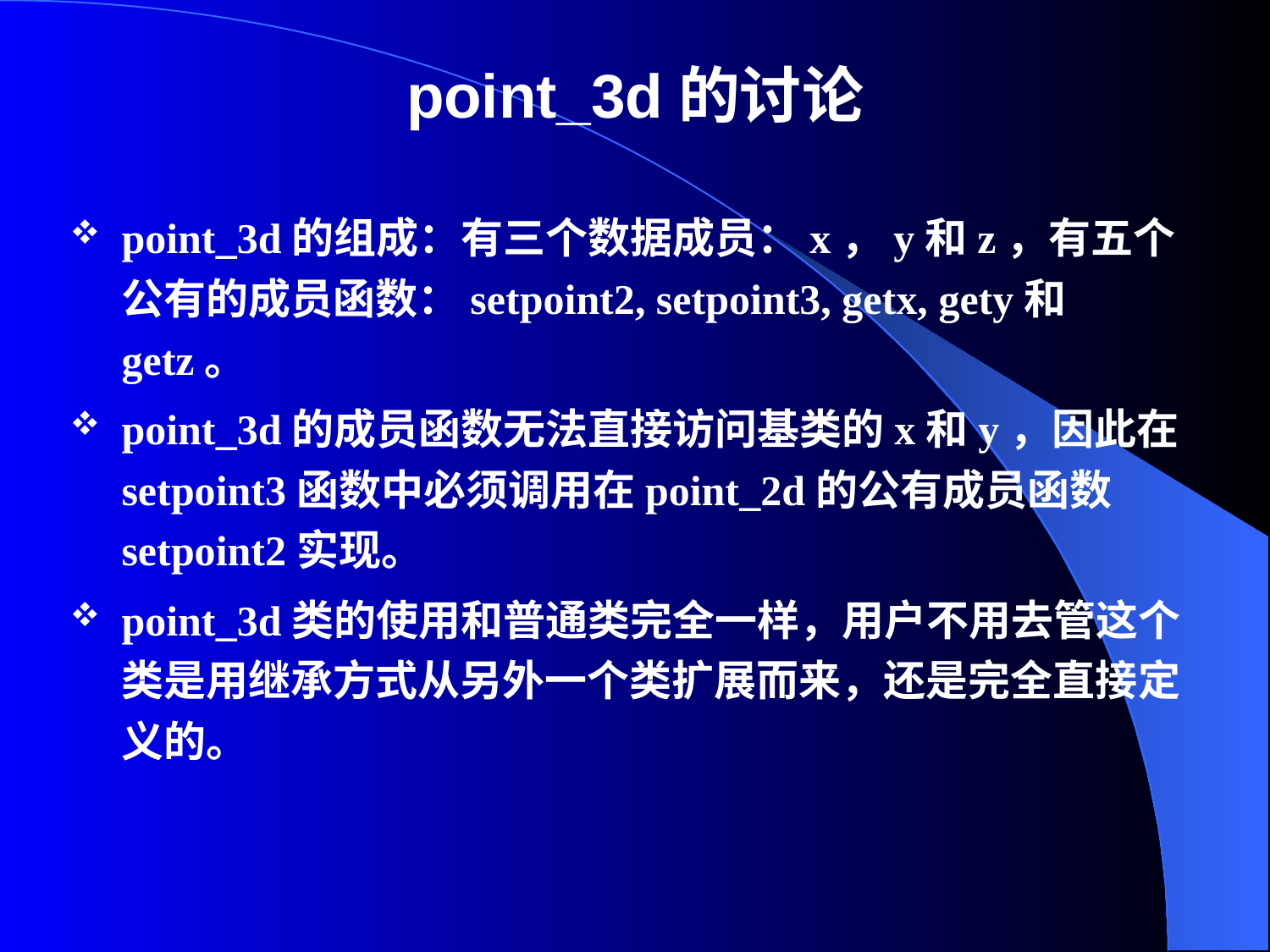

# point_3d的讨论
point_3d的组成：有三个数据成员：x，y和z，有五个公有的成员函数：setpoint2, setpoint3, getx, gety和getz。
point_3d的成员函数无法直接访问基类的x和y，因此在setpoint3函数中必须调用在point_2d的公有成员函数setpoint2实现。
point_3d类的使用和普通类完全一样，用户不用去管这个类是用继承方式从另外一个类扩展而来，还是完全直接定义的。